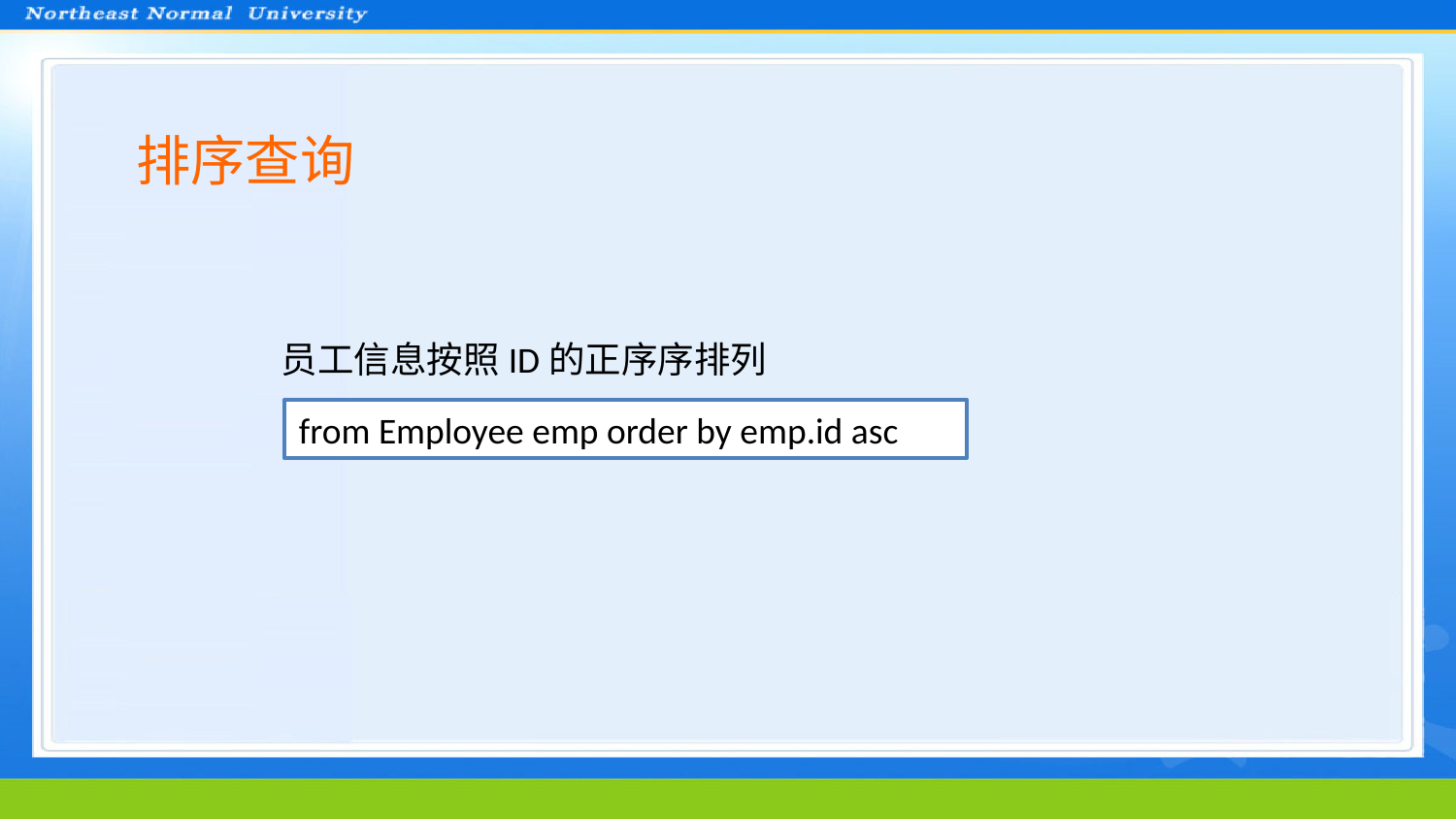

排序查询
员工信息按照ID的正序序排列
from Employee emp order by emp.id asc